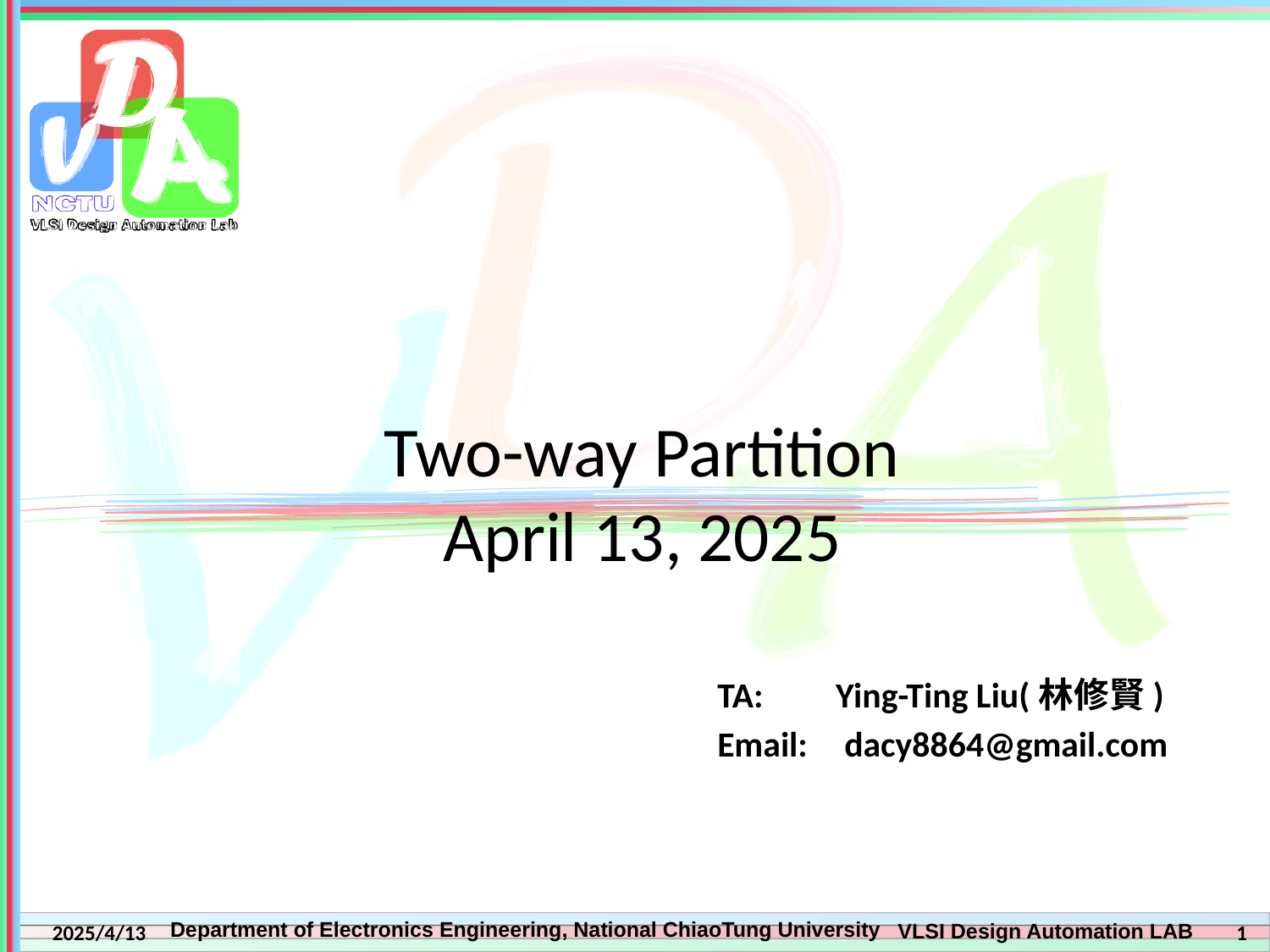

# Two-way Partition April 13, 2025
TA:         Ying-Ting Liu(林修賢)
Email:	dacy8864@gmail.com
1
2025/4/13